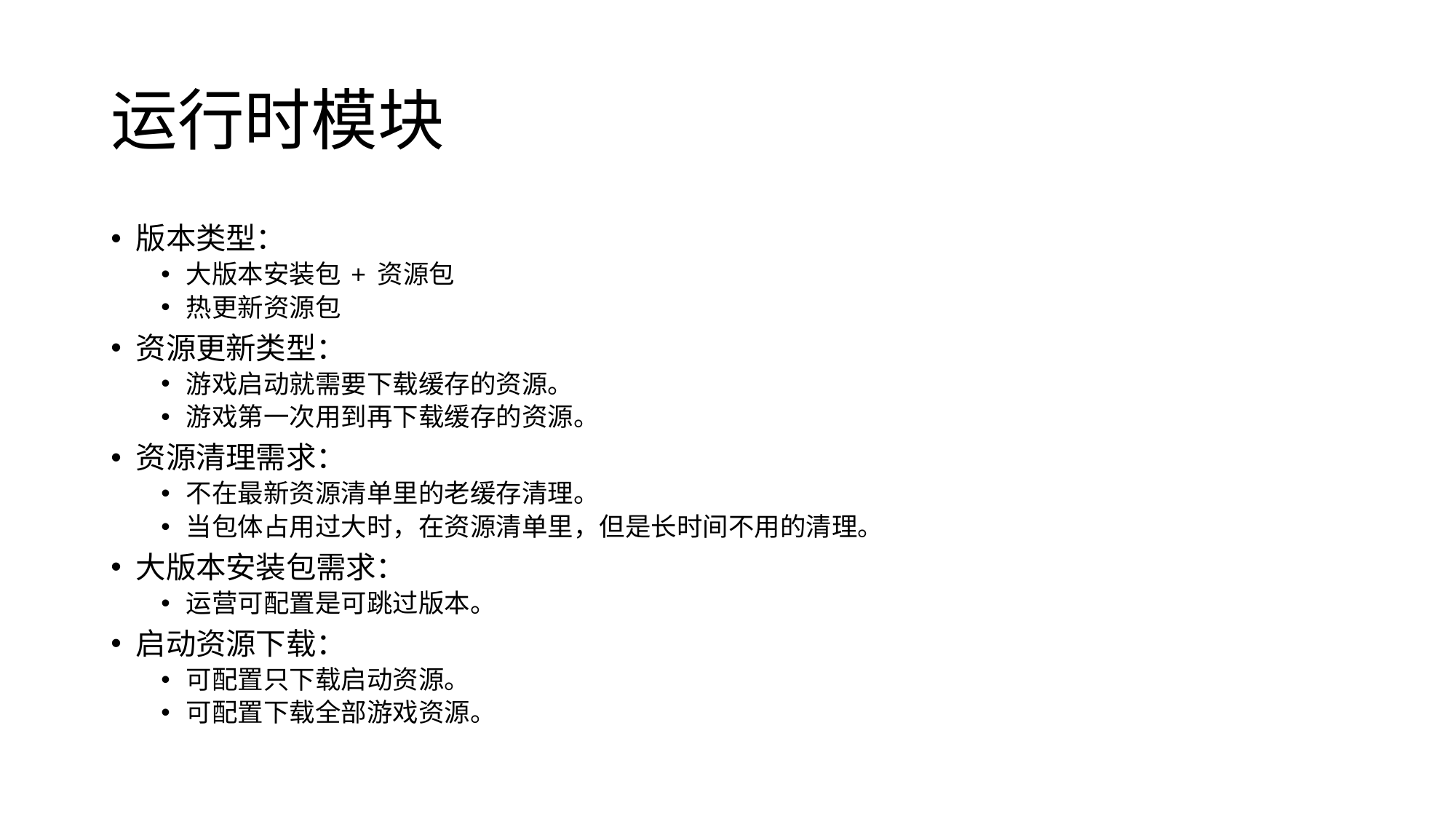

# 运行时模块
版本类型：
大版本安装包 + 资源包
热更新资源包
资源更新类型：
游戏启动就需要下载缓存的资源。
游戏第一次用到再下载缓存的资源。
资源清理需求：
不在最新资源清单里的老缓存清理。
当包体占用过大时，在资源清单里，但是长时间不用的清理。
大版本安装包需求：
运营可配置是可跳过版本。
启动资源下载：
可配置只下载启动资源。
可配置下载全部游戏资源。